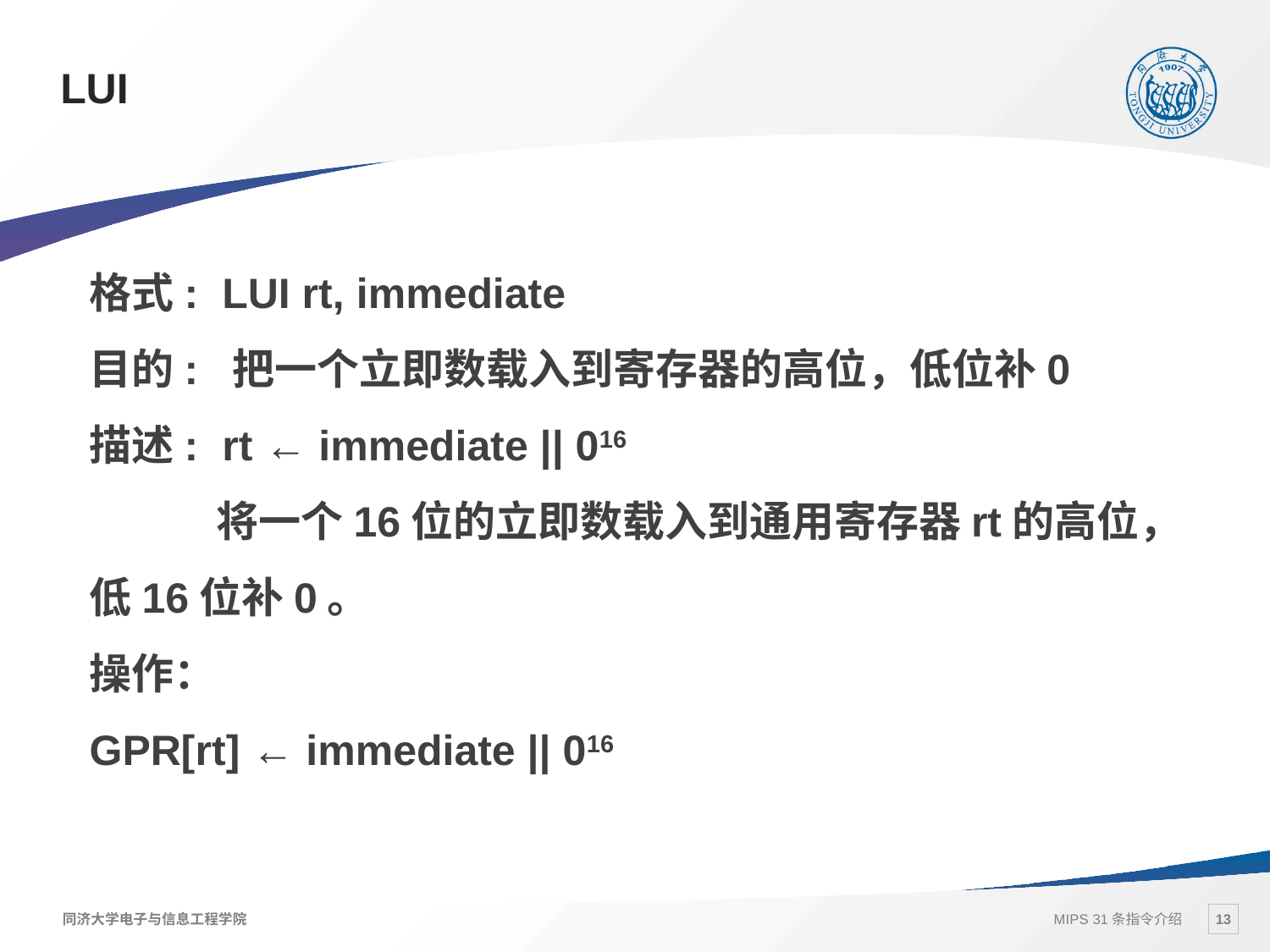

# LUI
格式:  LUI rt, immediate
目的:  把一个立即数载入到寄存器的高位，低位补0
描述:  rt ← immediate || 016
	将一个16位的立即数载入到通用寄存器rt的高位，低16位补0。
操作：
GPR[rt] ← immediate || 016